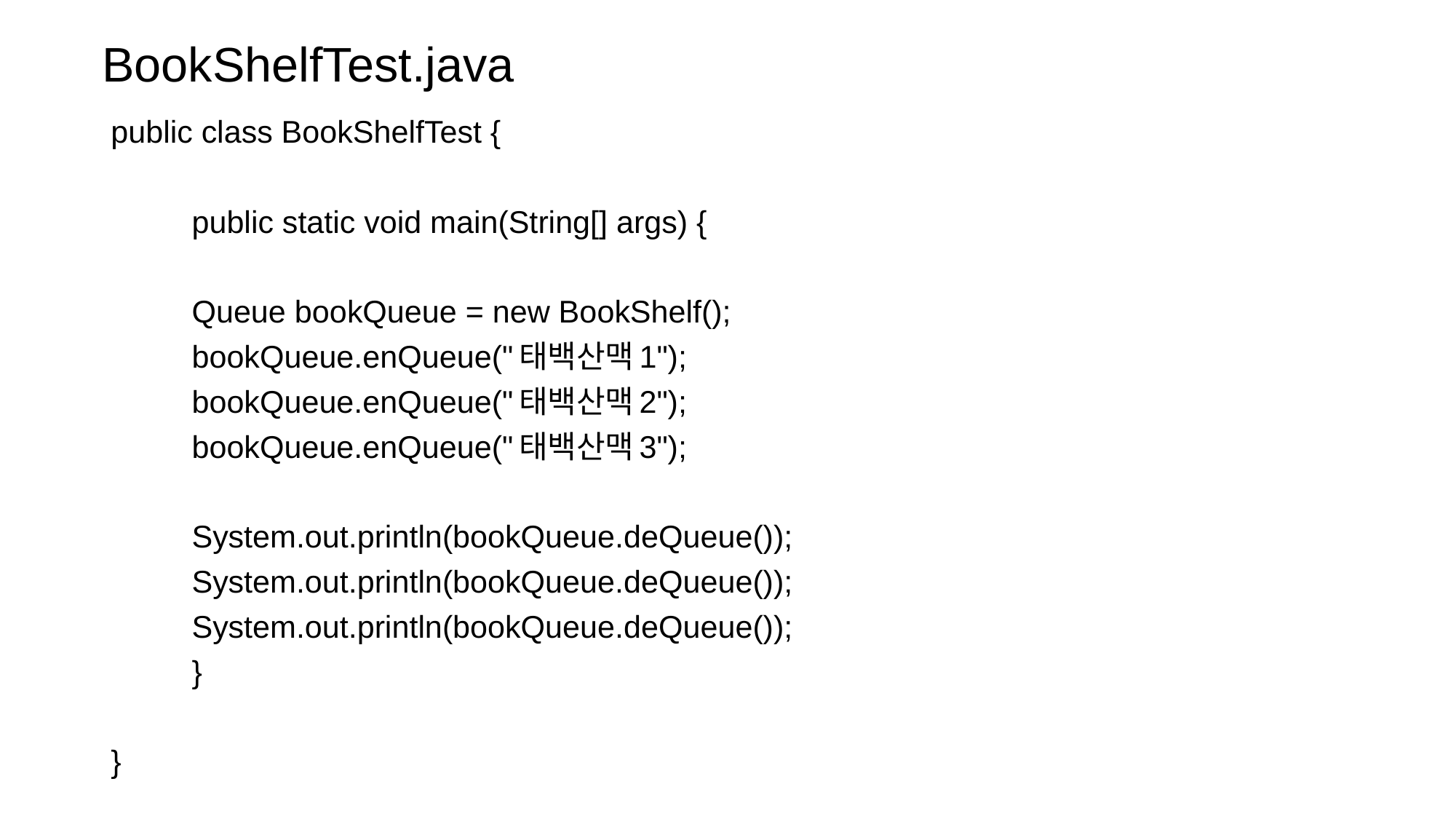

# BookShelfTest.java
public class BookShelfTest {

	public static void main(String[] args) {

		Queue bookQueue = new BookShelf();
		bookQueue.enQueue("태백산맥1");
		bookQueue.enQueue("태백산맥2");
		bookQueue.enQueue("태백산맥3");

		System.out.println(bookQueue.deQueue());
		System.out.println(bookQueue.deQueue());
		System.out.println(bookQueue.deQueue());
	}

}